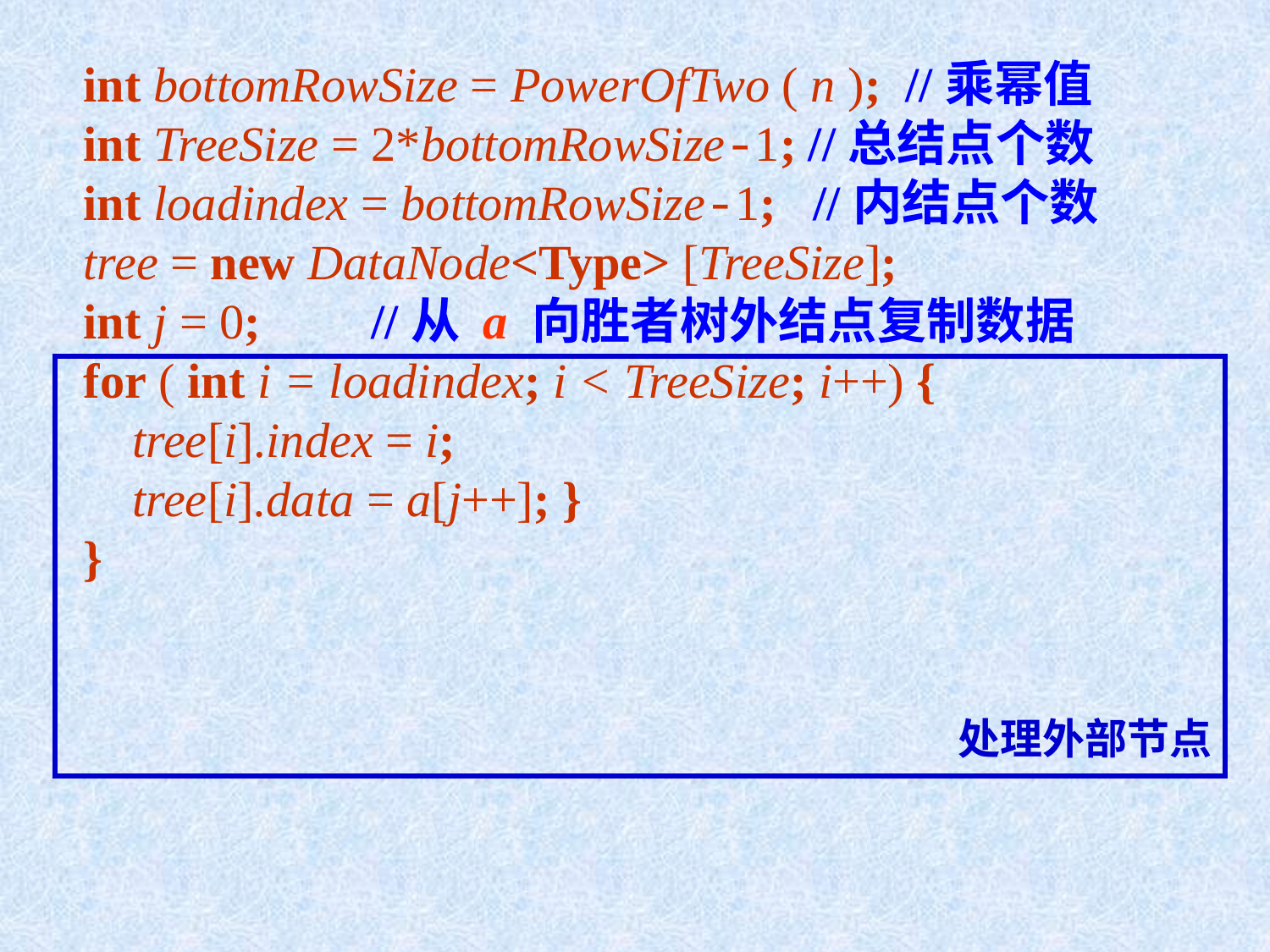

int bottomRowSize = PowerOfTwo ( n );  //乘幂值
    int TreeSize = 2*bottomRowSize-1; //总结点个数
    int loadindex = bottomRowSize-1;   //内结点个数
    tree = new DataNode<Type> [TreeSize];
    int j = 0;         //从 a 向胜者树外结点复制数据
    for ( int i = loadindex; i < TreeSize; i++) {
        tree[i].index = i;
        tree[i].data = a[j++]; }
    }

处理外部节点